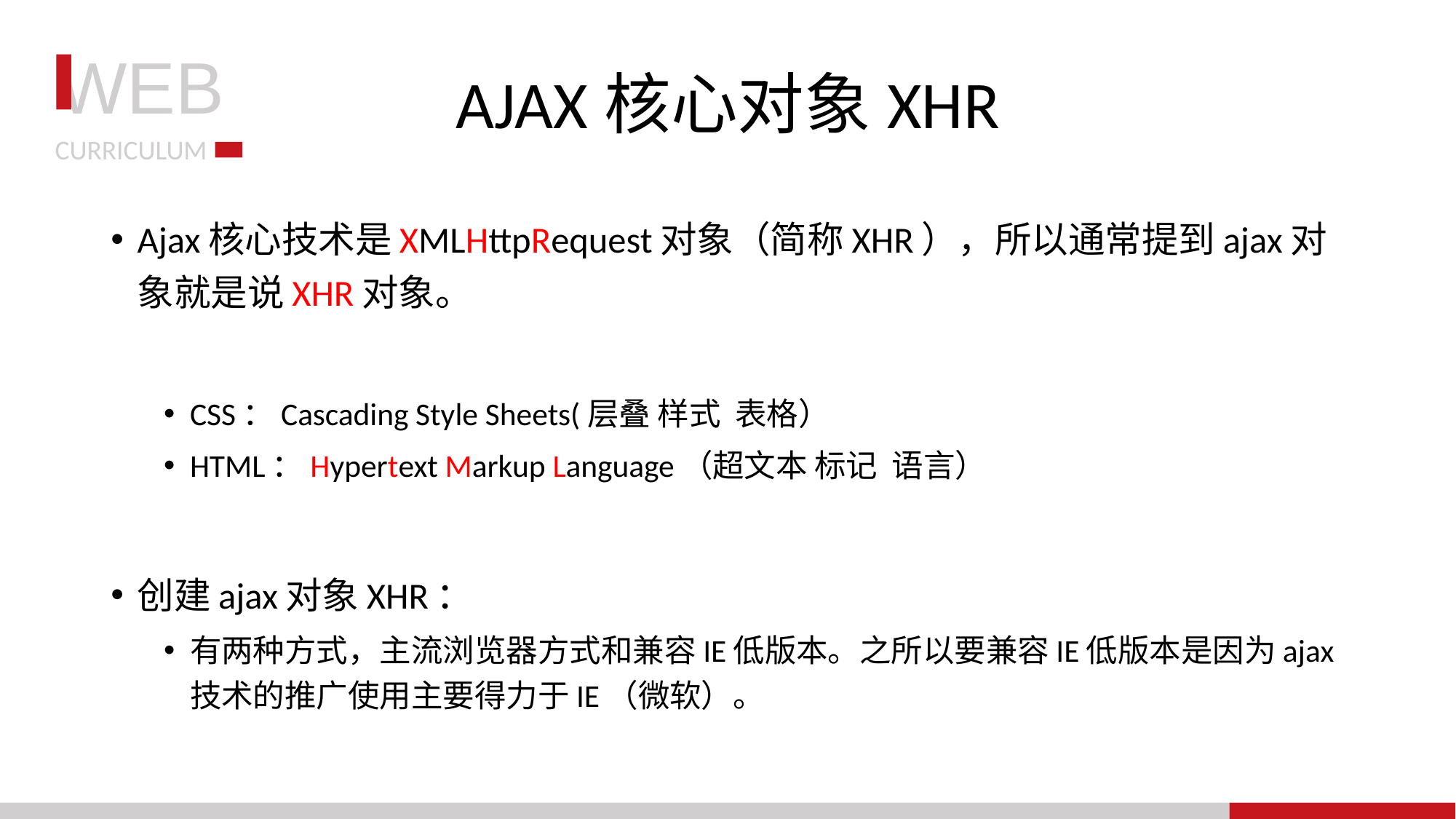

# AJAX核心对象XHR
Ajax核心技术是XMLHttpRequest对象（简称XHR），所以通常提到ajax对象就是说XHR对象。

CSS：Cascading Style Sheets(层叠 样式  表格）
HTML：Hypertext Markup Language（超文本 标记  语言）

创建ajax对象XHR：
有两种方式，主流浏览器方式和兼容IE低版本。之所以要兼容IE低版本是因为ajax技术的推广使用主要得力于IE（微软）。